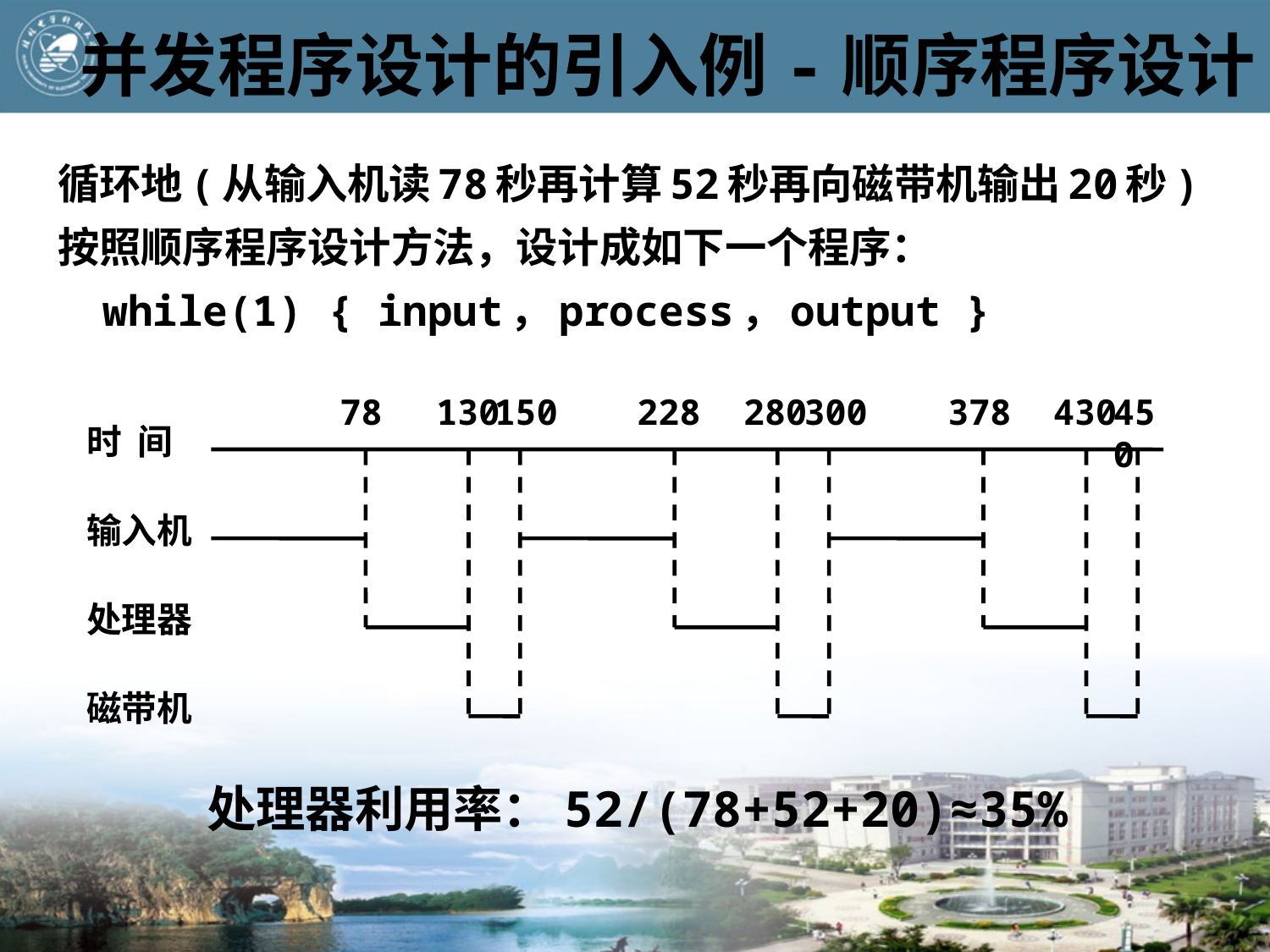

# 并发程序设计的引入例-顺序程序设计
循环地(从输入机读78秒再计算52秒再向磁带机输出20秒)
按照顺序程序设计方法，设计成如下一个程序：
		while(1) { input，process，output }
78
130
150

228
280
300

378
430
450

时  间

输入机
处理器
磁带机
处理器利用率：52/(78+52+20)≈35%